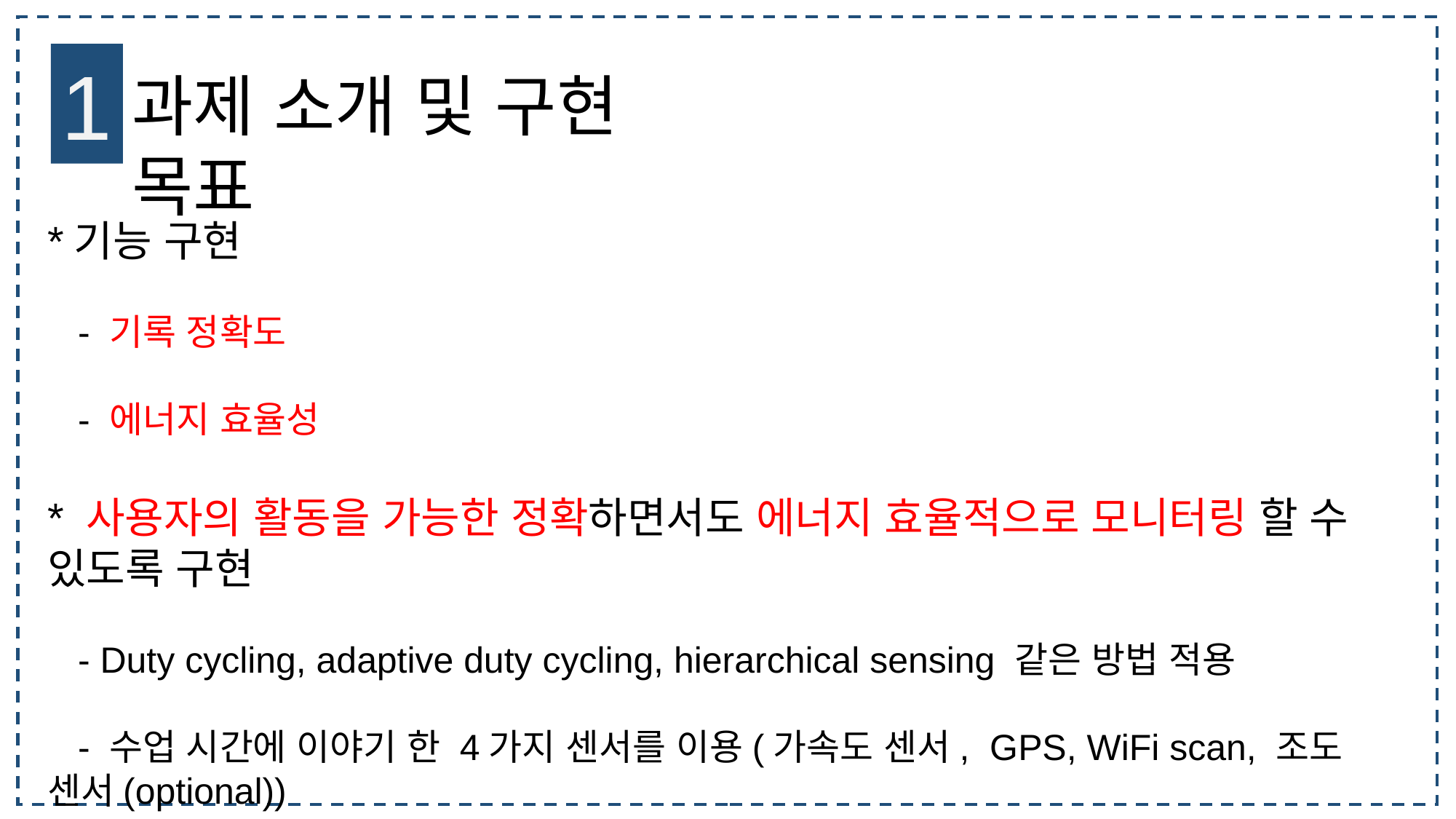

1
과제 소개 및 구현 목표

*기능 구현

   - 기록 정확도

   - 에너지 효율성

* 사용자의 활동을 가능한 정확하면서도 에너지 효율적으로 모니터링 할 수 있도록 구현

   - Duty cycling, adaptive duty cycling, hierarchical sensing 같은 방법 적용

   - 수업 시간에 이야기 한 4가지 센서를 이용(가속도 센서,  GPS, WiFi scan, 조도 센서(optional))